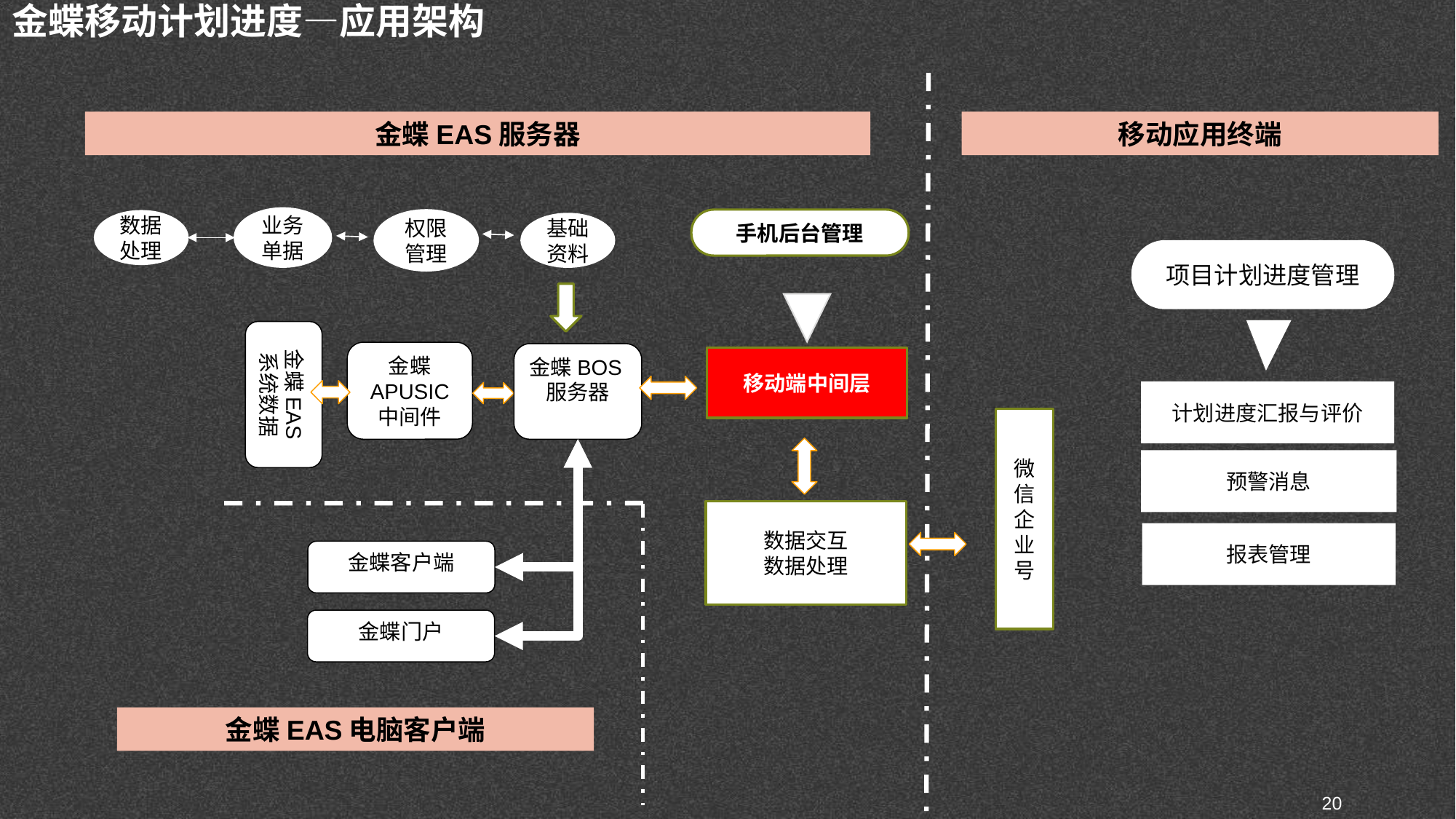

金蝶移动计划进度—应用架构
金蝶EAS服务器
移动应用终端
业务单据
手机后台管理
权限管理
数据处理
基础资料
项目计划进度管理

金蝶EAS
系统数据
金蝶
APUSIC
中间件
金蝶BOS服务器
移动端中间层

计划进度汇报与评价

微信企业号

预警消息

数据交互
数据处理

报表管理

金蝶客户端
金蝶门户
金蝶EAS电脑客户端
20